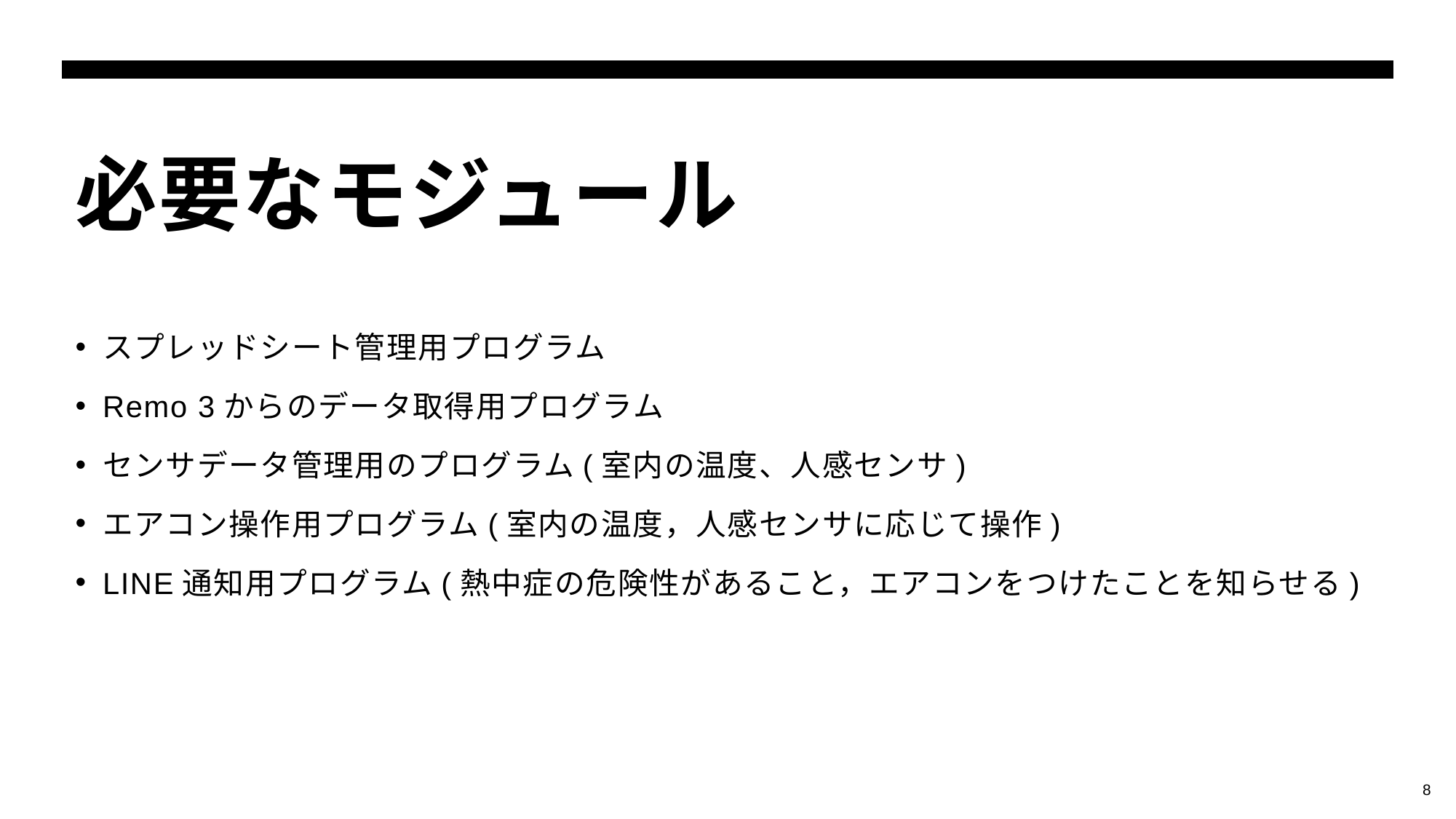

# 必要なモジュール
スプレッドシート管理用プログラム
Remo 3からのデータ取得用プログラム
センサデータ管理用のプログラム(室内の温度、人感センサ)
エアコン操作用プログラム(室内の温度，人感センサに応じて操作)
LINE通知用プログラム(熱中症の危険性があること，エアコンをつけたことを知らせる)
8